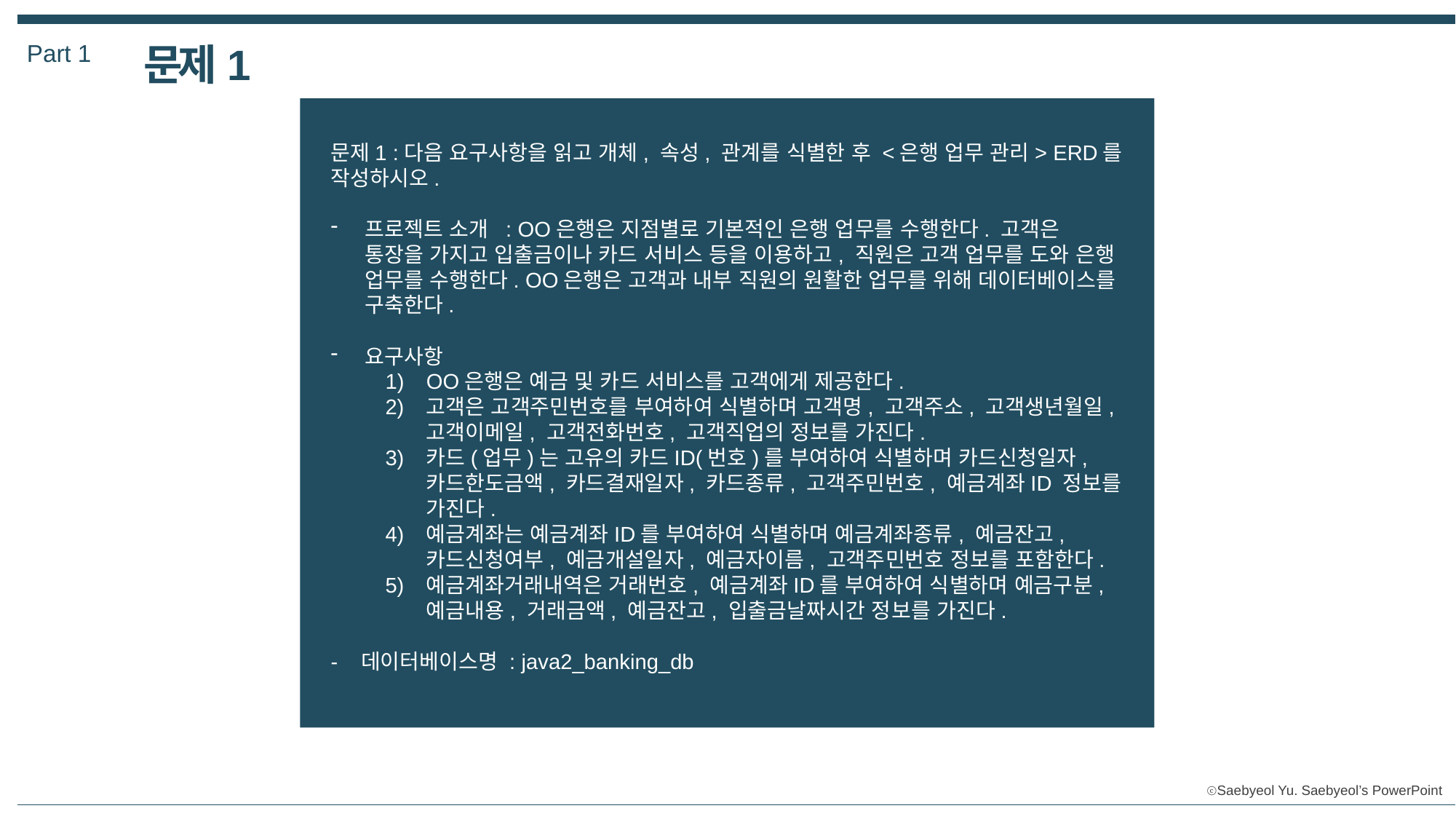

Part 1
문제1

문제1 :다음 요구사항을 읽고 개체, 속성, 관계를 식별한 후 <은행 업무 관리> ERD를 작성하시오.

프로젝트 소개  : OO은행은 지점별로 기본적인 은행 업무를 수행한다. 고객은 통장을 가지고 입출금이나 카드 서비스 등을 이용하고, 직원은 고객 업무를 도와 은행 업무를 수행한다. OO은행은 고객과 내부 직원의 원활한 업무를 위해 데이터베이스를 구축한다.

요구사항
OO은행은 예금 및 카드 서비스를 고객에게 제공한다.
고객은 고객주민번호를 부여하여 식별하며 고객명, 고객주소, 고객생년월일, 고객이메일, 고객전화번호, 고객직업의 정보를 가진다.
카드(업무)는 고유의 카드ID(번호)를 부여하여 식별하며 카드신청일자, 카드한도금액, 카드결재일자, 카드종류, 고객주민번호, 예금계좌ID 정보를 가진다.
예금계좌는 예금계좌ID를 부여하여 식별하며 예금계좌종류, 예금잔고, 카드신청여부, 예금개설일자, 예금자이름, 고객주민번호 정보를 포함한다.
예금계좌거래내역은 거래번호, 예금계좌ID를 부여하여 식별하며 예금구분, 예금내용, 거래금액, 예금잔고, 입출금날짜시간 정보를 가진다.

-   데이터베이스명 : java2_banking_db
3, 내용을 입력하세요